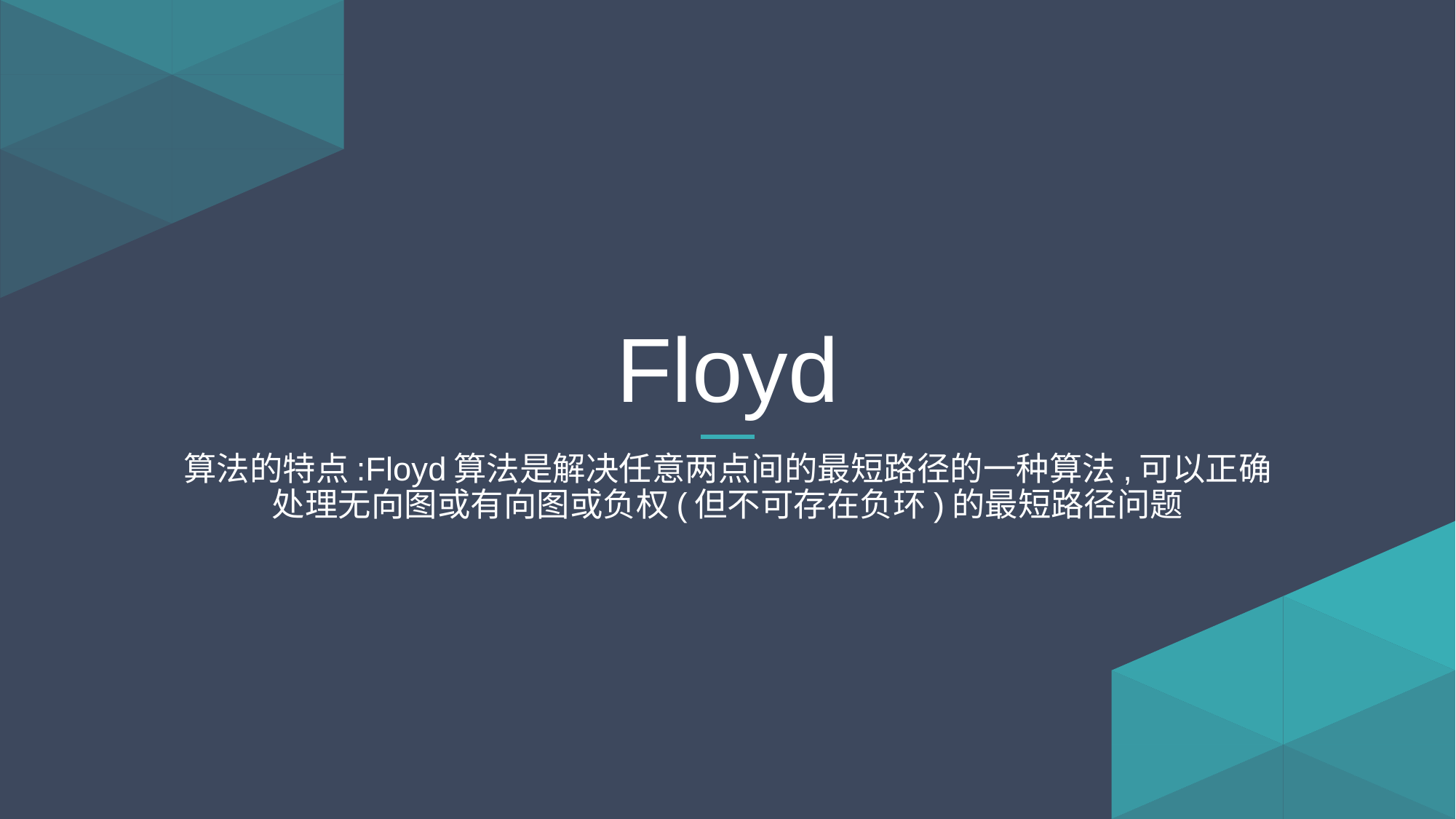

# Floyd
算法的特点:Floyd算法是解决任意两点间的最短路径的一种算法,可以正确处理无向图或有向图或负权(但不可存在负环)的最短路径问题